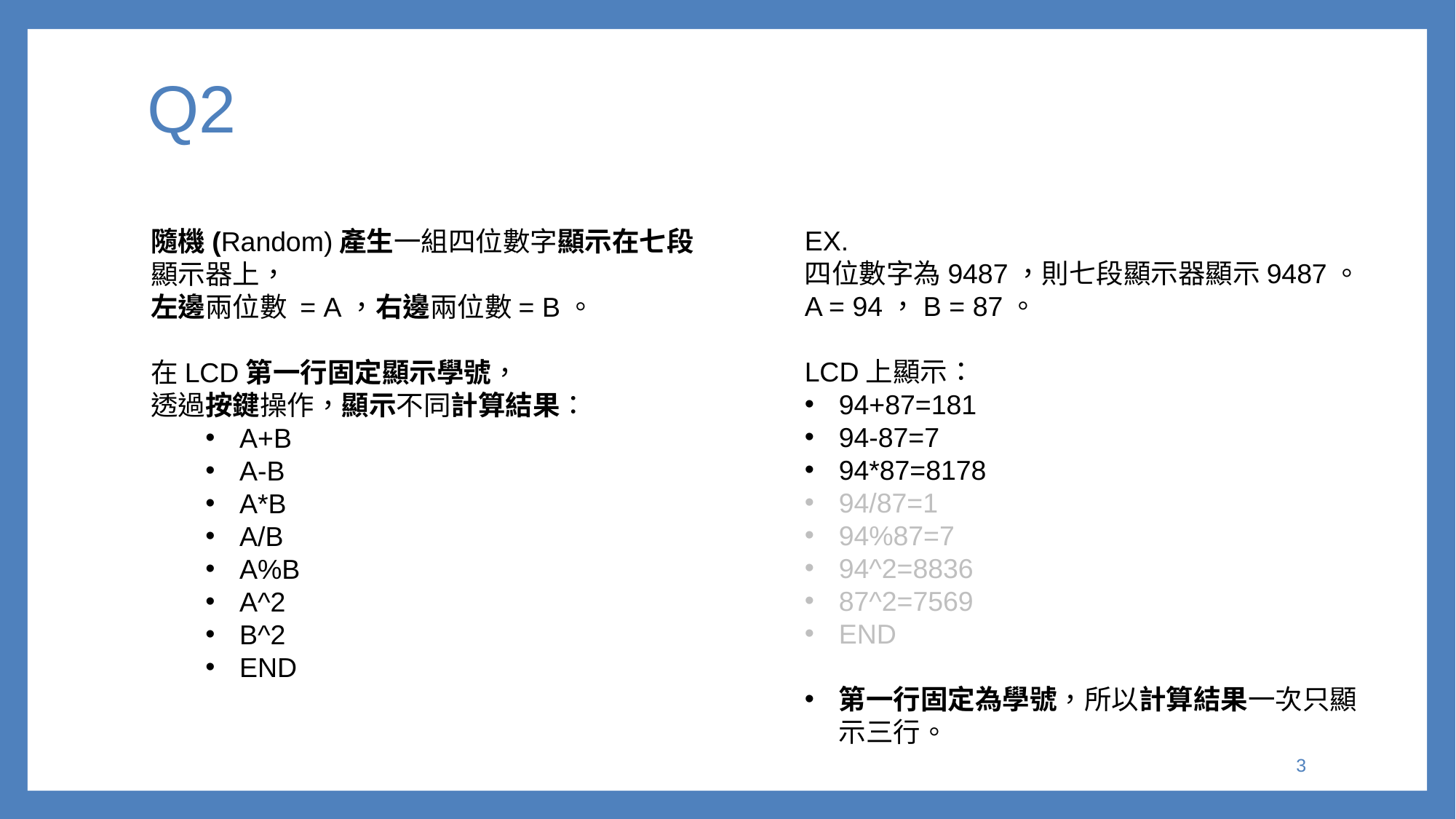

# Q2
EX.
四位數字為9487，則七段顯示器顯示9487。
A = 94，B = 87。

LCD上顯示：
94+87=181
94-87=7
94*87=8178
94/87=1
94%87=7
94^2=8836
87^2=7569
END

第一行固定為學號，所以計算結果一次只顯示三行。
隨機(Random)產生一組四位數字顯示在七段顯示器上，
左邊兩位數 = A，右邊兩位數= B。

在LCD第一行固定顯示學號，
透過按鍵操作，顯示不同計算結果：
A+B
A-B
A*B
A/B
A%B
A^2
B^2
END
3